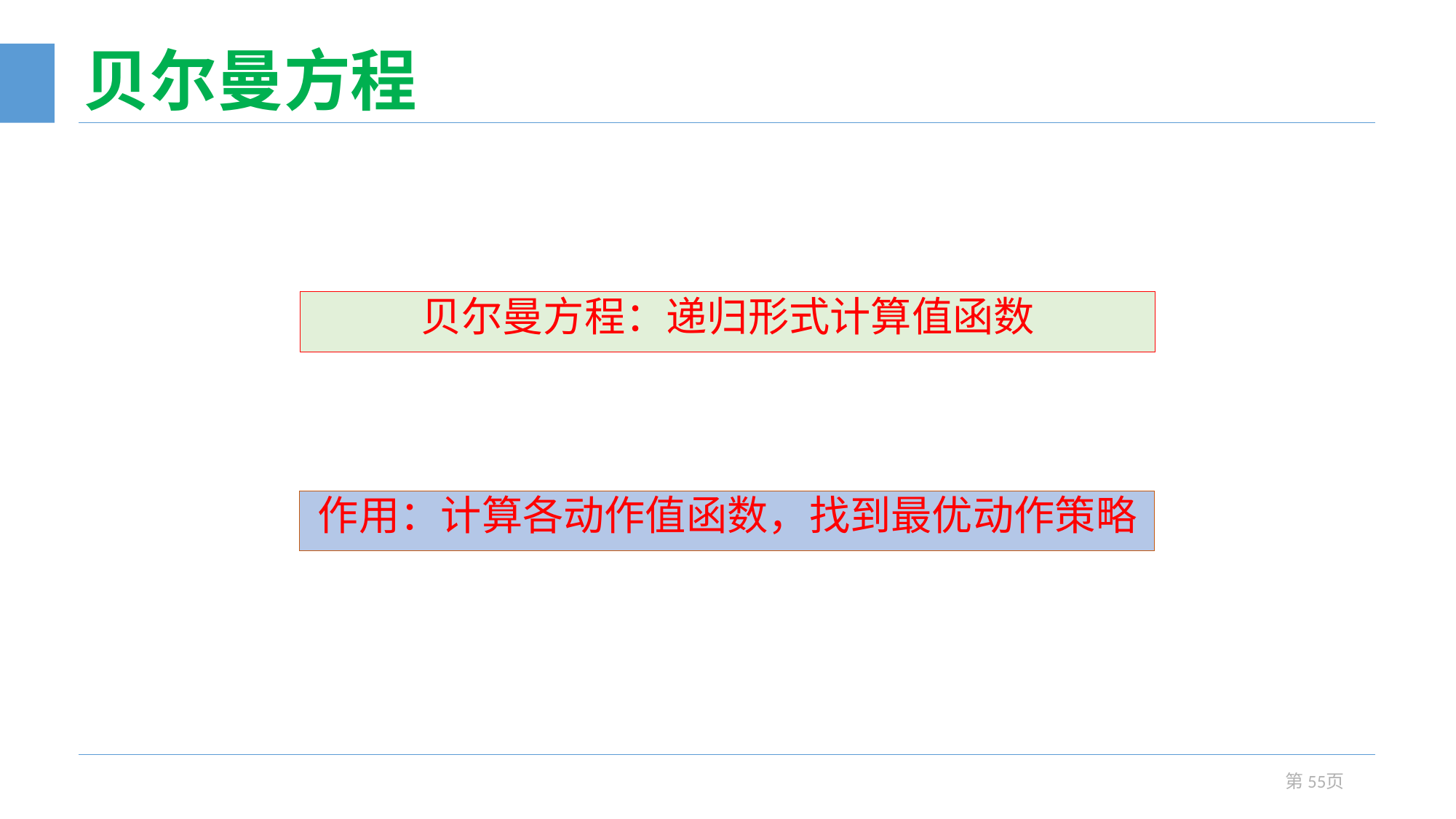

# 贝尔曼方程
贝尔曼方程：递归形式计算值函数
作用：计算各动作值函数，找到最优动作策略
第55页